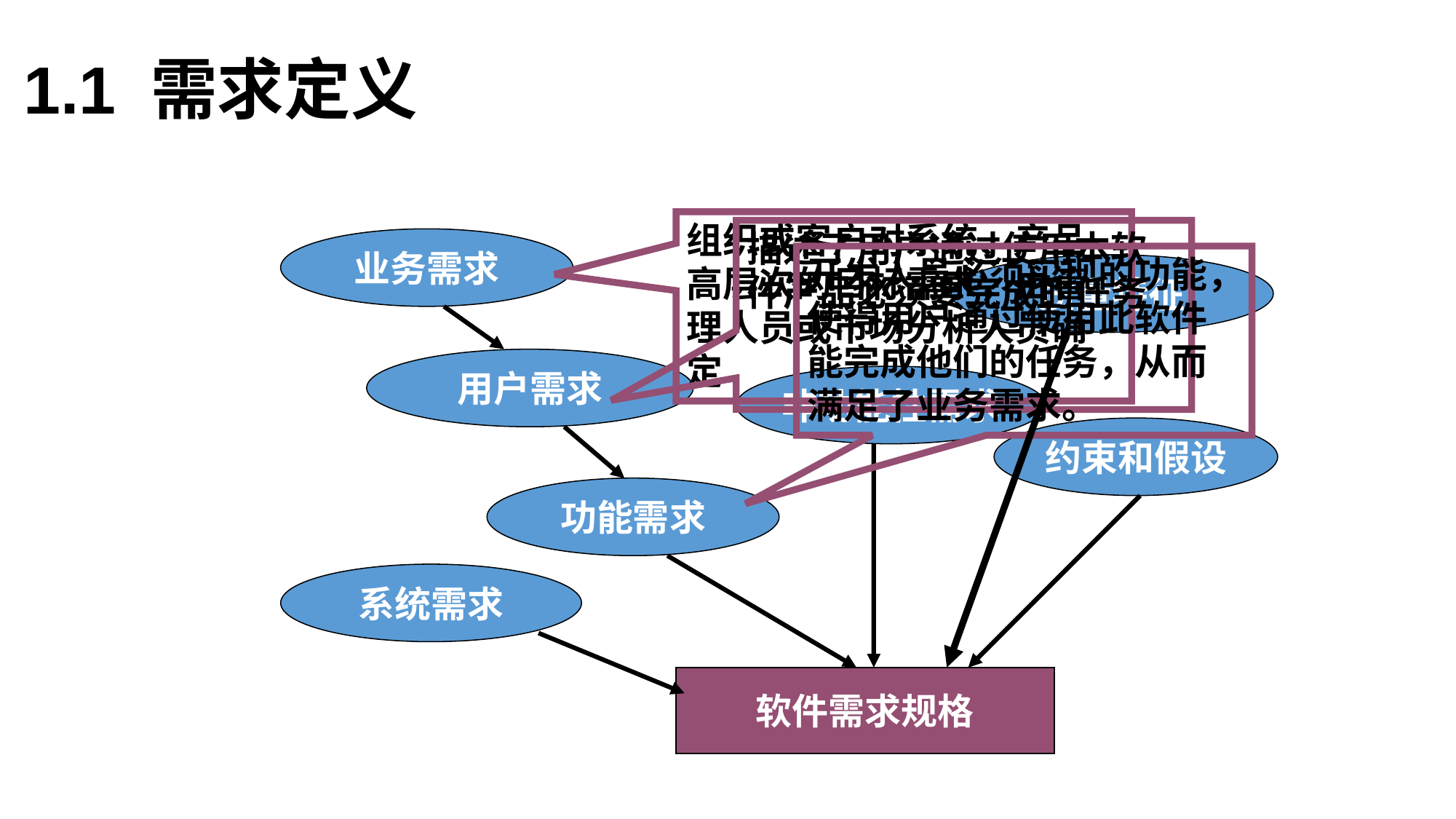

# 1.1 需求定义
组织或客户对系统、产品高层次的目标需求，由管理人员或市场分析人员确定
描述了用户通过使用本软件产品必须要完成的任务
业务需求
开发人员必须实现的功能，使得用户通过使用此软件能完成他们的任务，从而满足了业务需求。
质量特征

用户需求
非功能性需求
约束和假设

功能需求

系统需求

软件需求规格